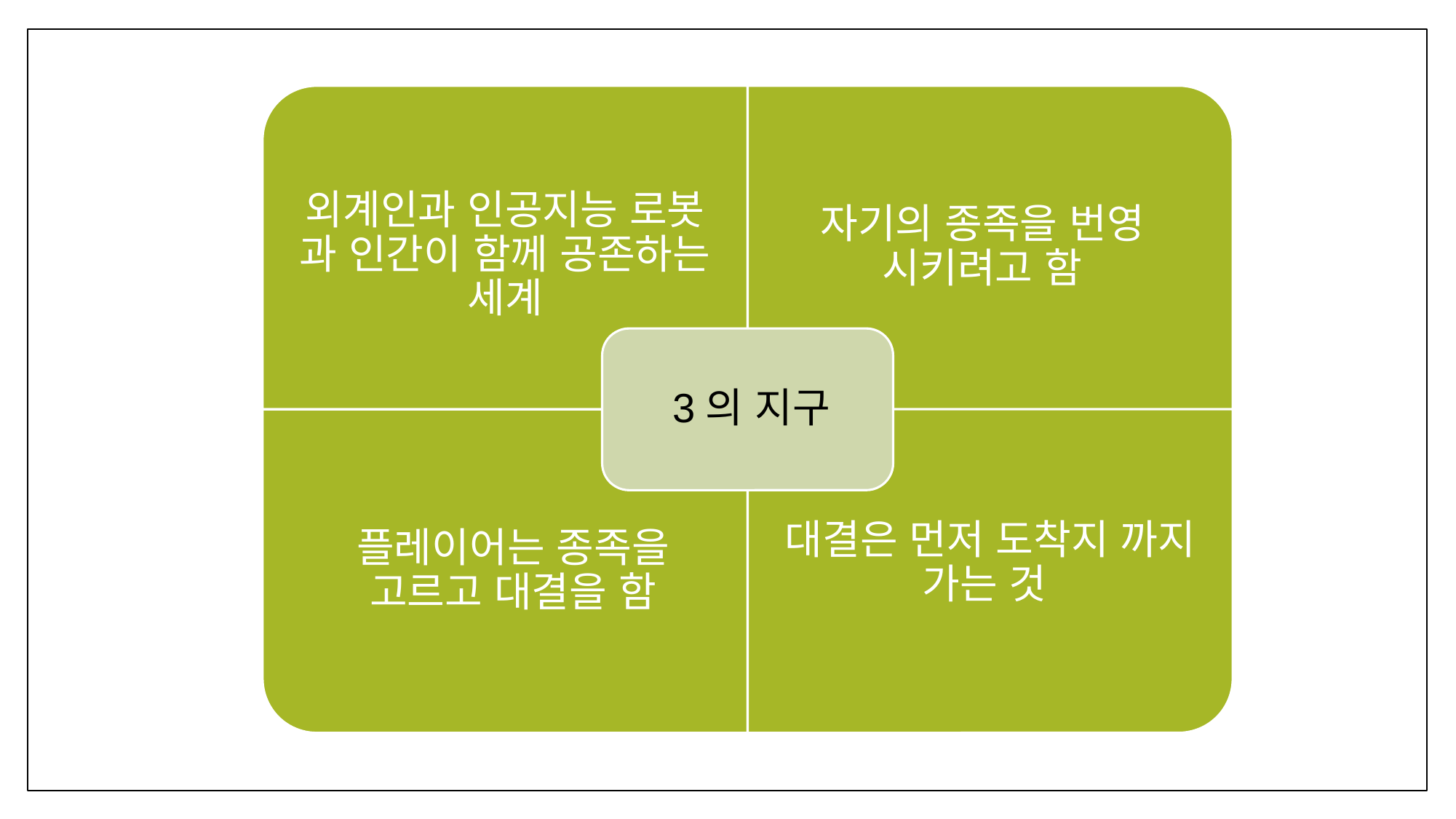

외계인과 인공지능 로봇 과 인간이 함께 공존하는 세계
자기의 종족을 번영 시키려고 함
플레이어는 종족을 고르고 대결을 함
대결은 먼저 도착지 까지 가는 것
3의 지구